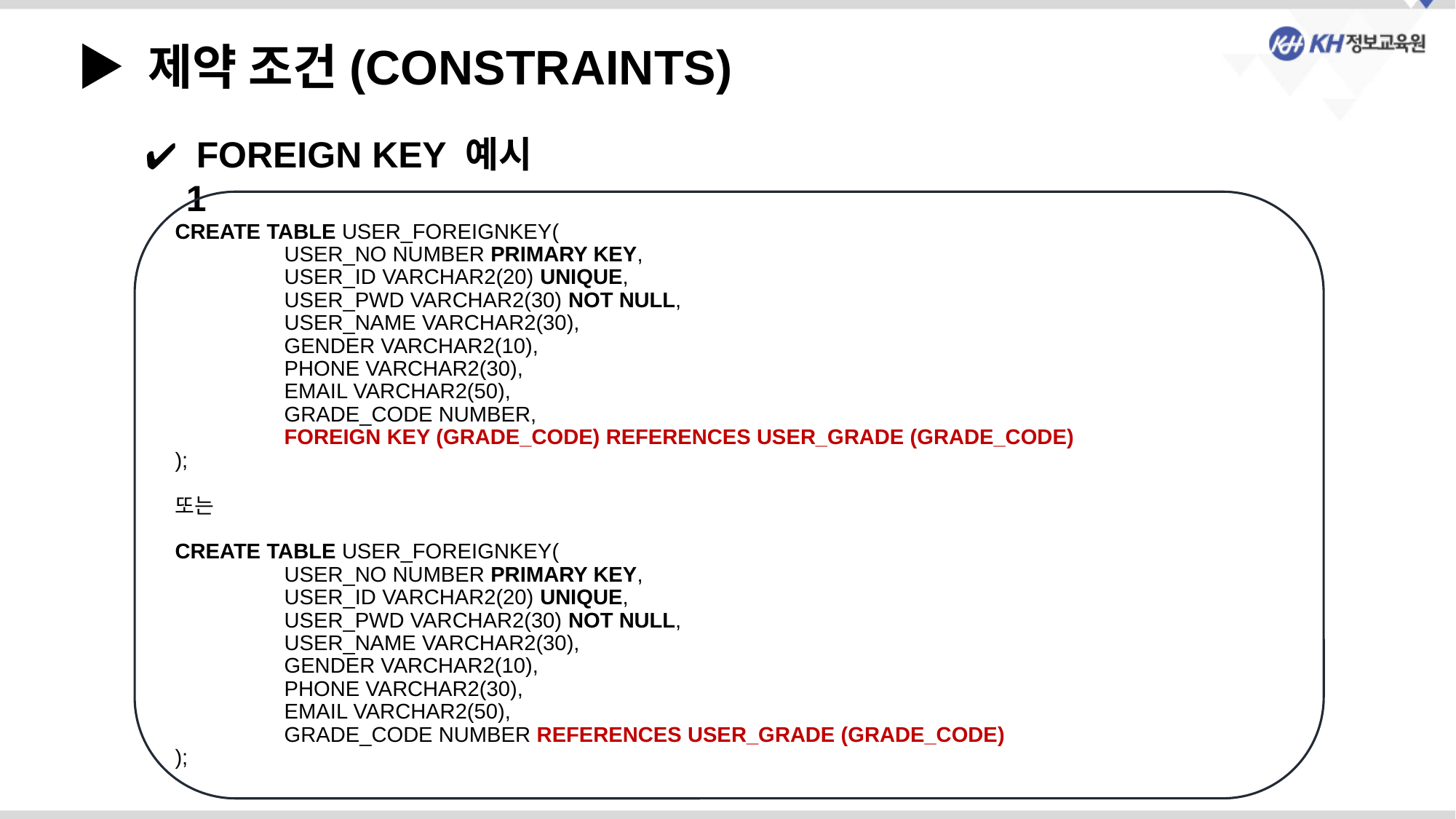

▶ 제약 조건(CONSTRAINTS)
 FOREIGN KEY 예시1
CREATE TABLE USER_FOREIGNKEY(
	USER_NO NUMBER PRIMARY KEY,
	USER_ID VARCHAR2(20) UNIQUE,
	USER_PWD VARCHAR2(30) NOT NULL,
	USER_NAME VARCHAR2(30),
	GENDER VARCHAR2(10),
	PHONE VARCHAR2(30),
	EMAIL VARCHAR2(50),
	GRADE_CODE NUMBER,
	FOREIGN KEY (GRADE_CODE) REFERENCES USER_GRADE (GRADE_CODE)
);

또는

CREATE TABLE USER_FOREIGNKEY(
	USER_NO NUMBER PRIMARY KEY,
	USER_ID VARCHAR2(20) UNIQUE,
	USER_PWD VARCHAR2(30) NOT NULL,
	USER_NAME VARCHAR2(30),
	GENDER VARCHAR2(10),
	PHONE VARCHAR2(30),
	EMAIL VARCHAR2(50),
	GRADE_CODE NUMBER REFERENCES USER_GRADE (GRADE_CODE)
);